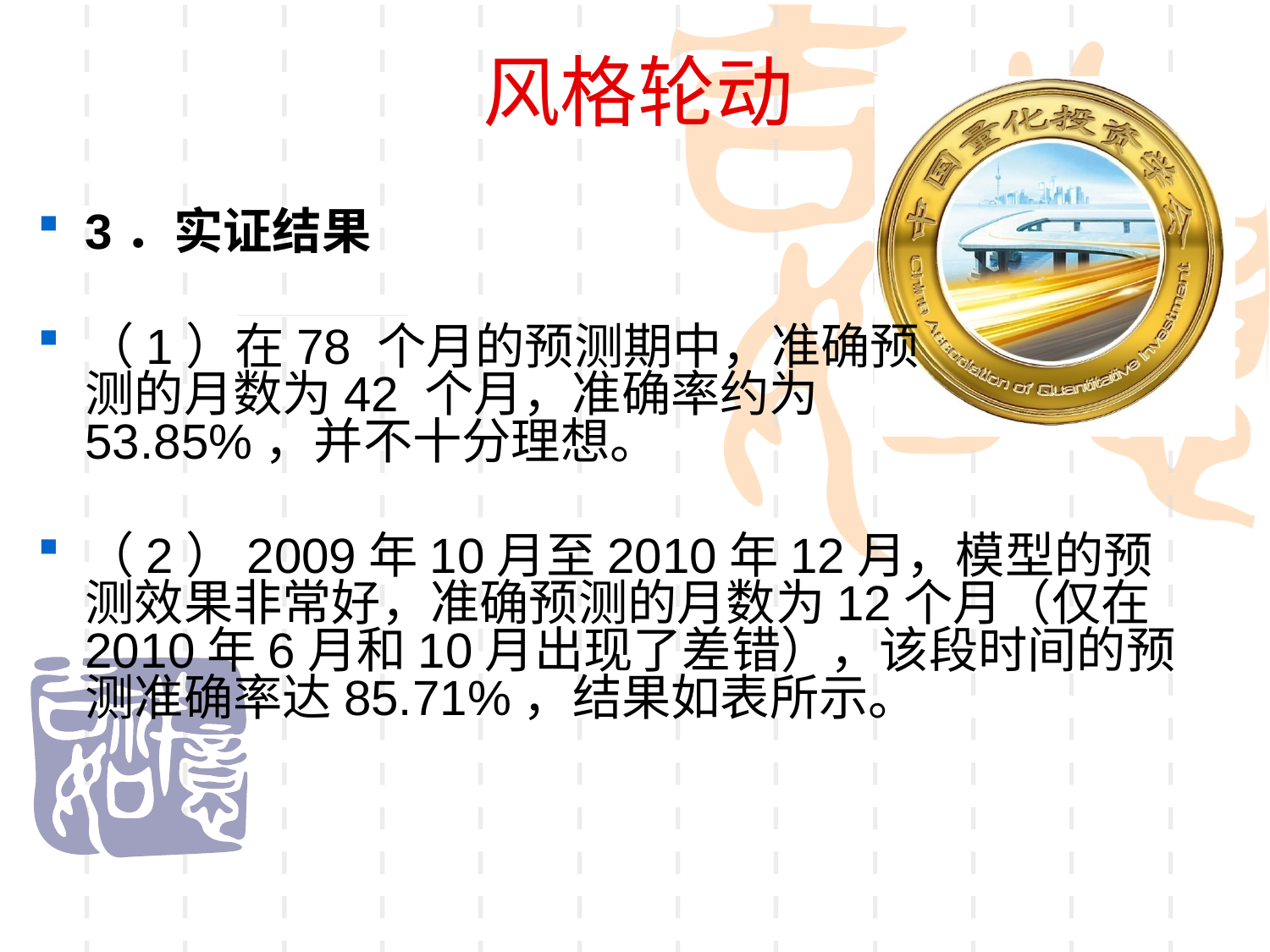

风格轮动

3．实证结果

（1）在78 个月的预测期中，准确预
测的月数为42 个月，准确率约为
53.85%，并不十分理想。

（2）2009年10月至2010年12月，模型的预测效果非常好，准确预测的月数为12个月（仅在2010年6月和10月出现了差错），该段时间的预测准确率达85.71%，结果如表所示。